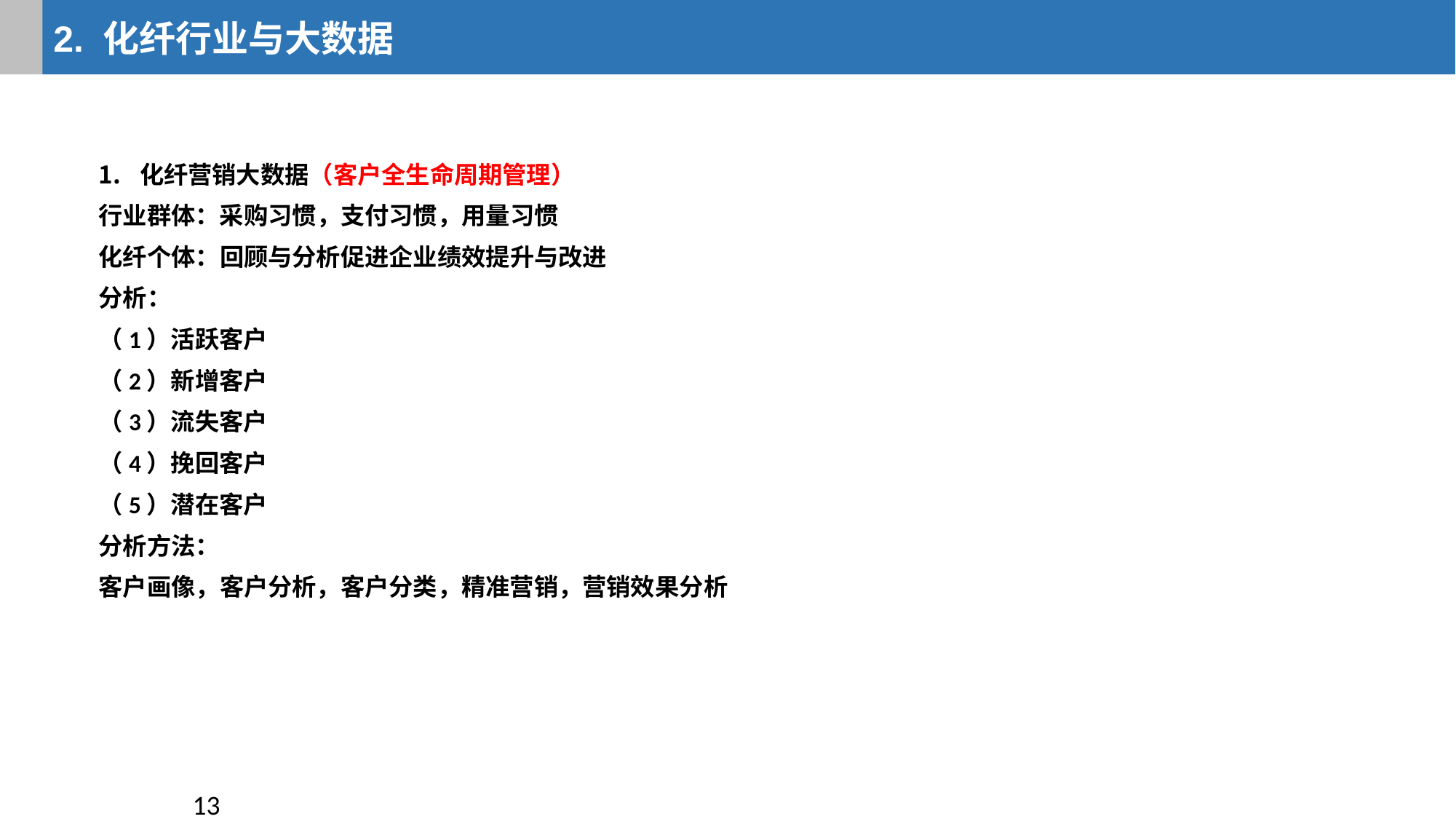

2. 化纤行业与大数据
化纤营销大数据（客户全生命周期管理）
行业群体：采购习惯，支付习惯，用量习惯
化纤个体：回顾与分析促进企业绩效提升与改进
分析：
（1）活跃客户
（2）新增客户
（3）流失客户
（4）挽回客户
（5）潜在客户
分析方法：
客户画像，客户分析，客户分类，精准营销，营销效果分析

13